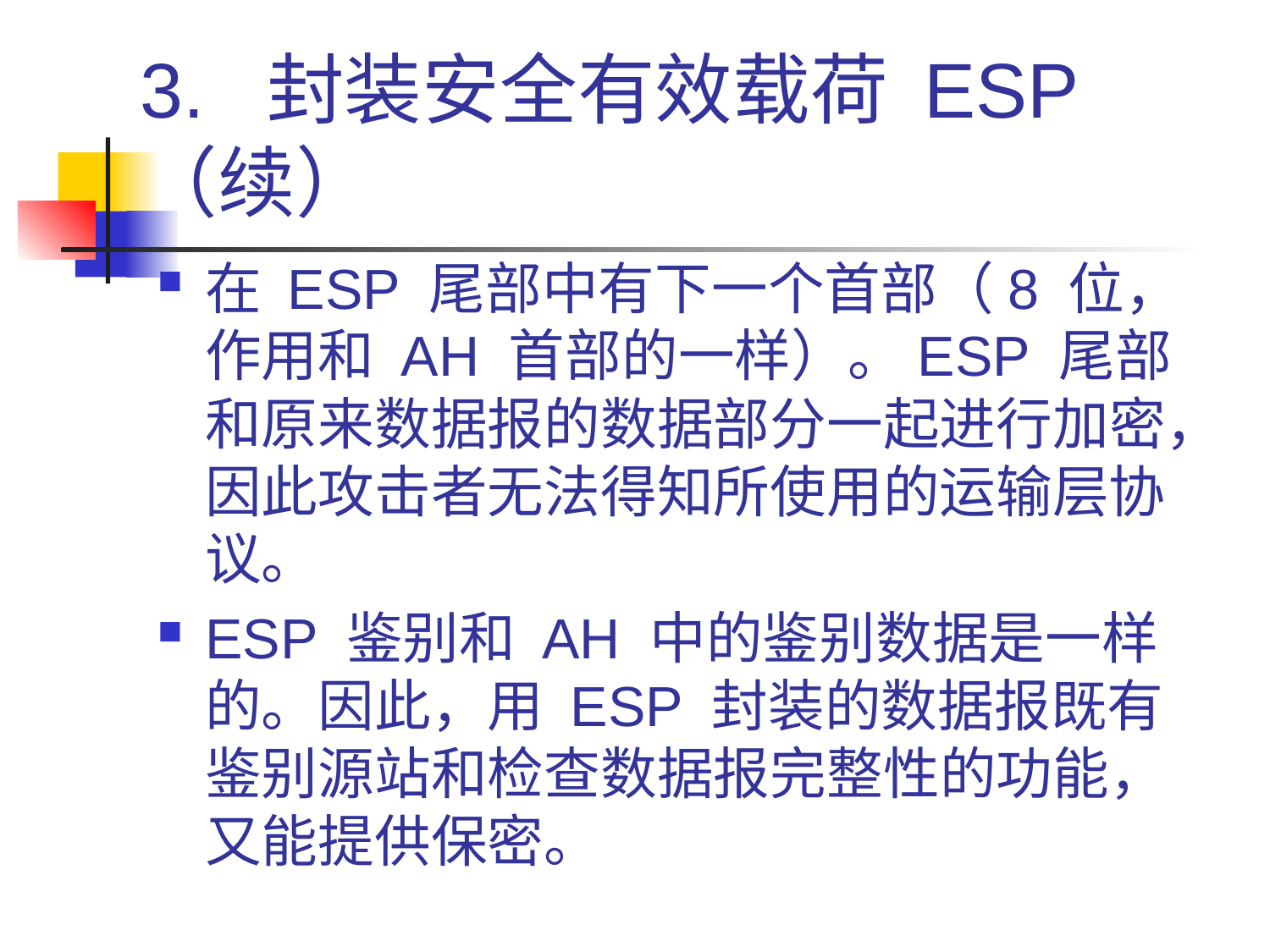

# 3.  封装安全有效载荷 ESP（续）
在 ESP 尾部中有下一个首部（8 位，作用和 AH 首部的一样）。ESP 尾部和原来数据报的数据部分一起进行加密，因此攻击者无法得知所使用的运输层协议。
ESP 鉴别和 AH 中的鉴别数据是一样的。因此，用 ESP 封装的数据报既有鉴别源站和检查数据报完整性的功能，又能提供保密。